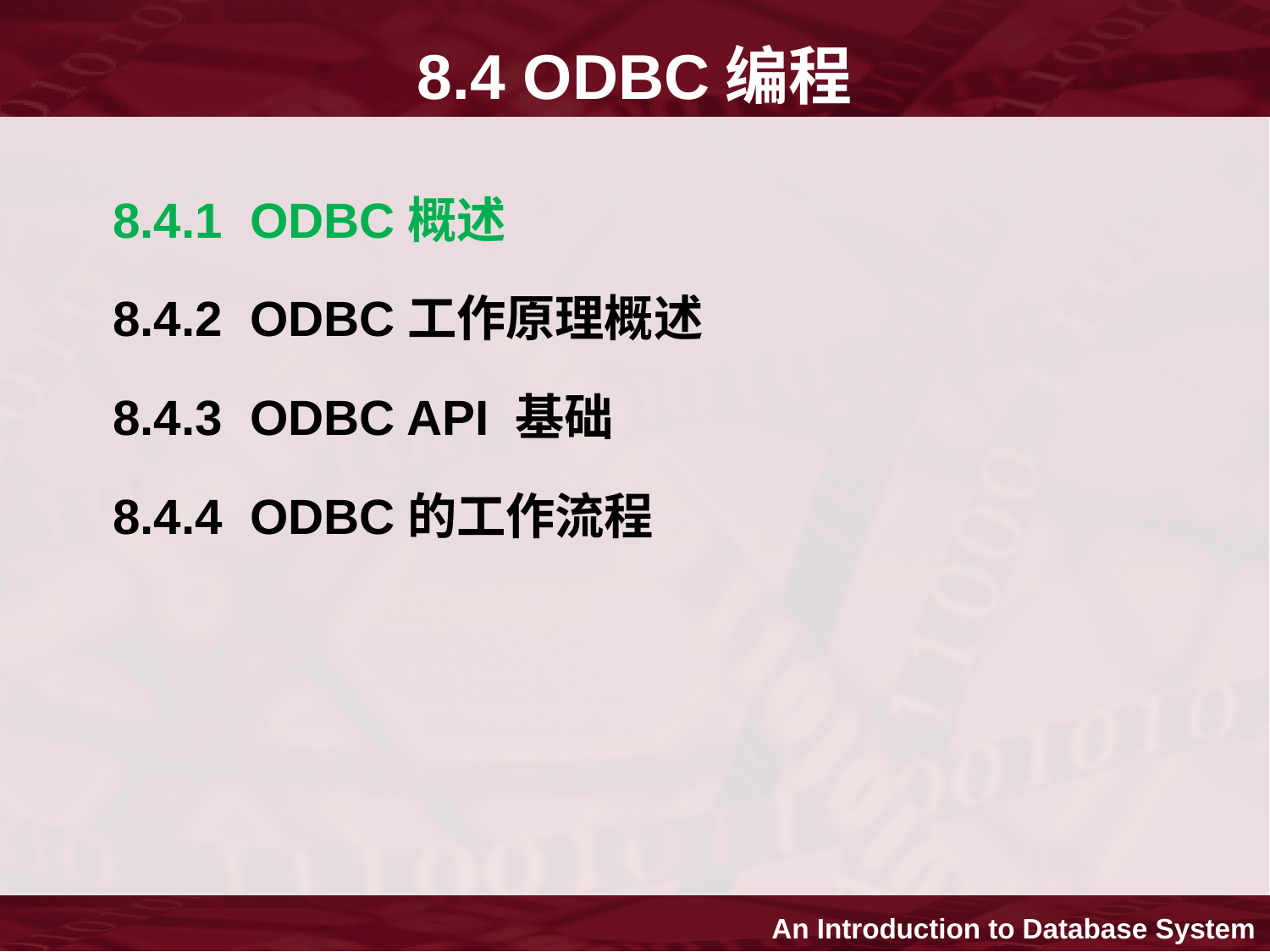

# 8.4 ODBC编程
8.4.1  ODBC概述
8.4.2  ODBC工作原理概述
8.4.3  ODBC API 基础
8.4.4  ODBC的工作流程